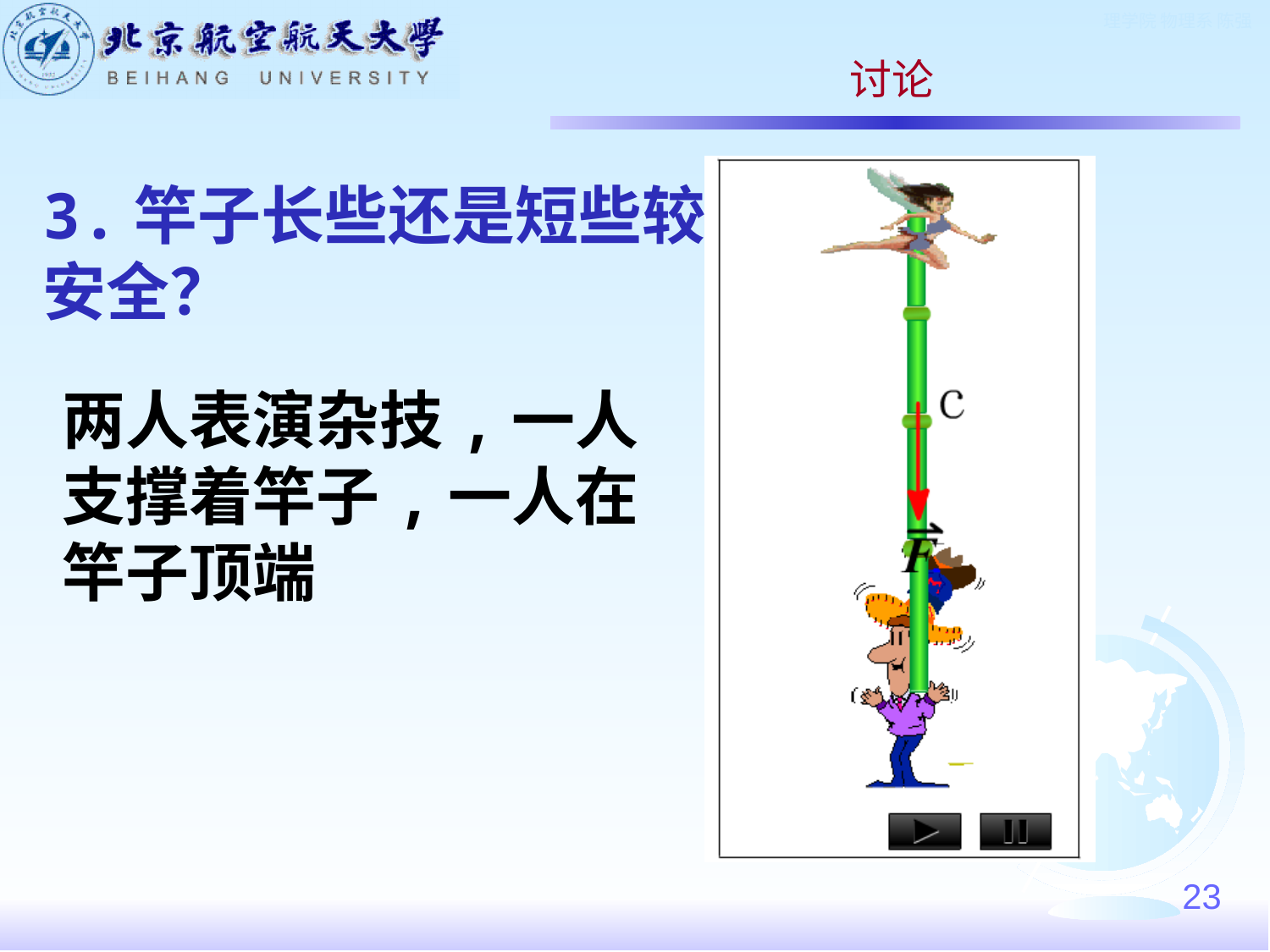

讨论
3.竿子长些还是短些较安全？
两人表演杂技,一人支撑着竿子,一人在竿子顶端
23